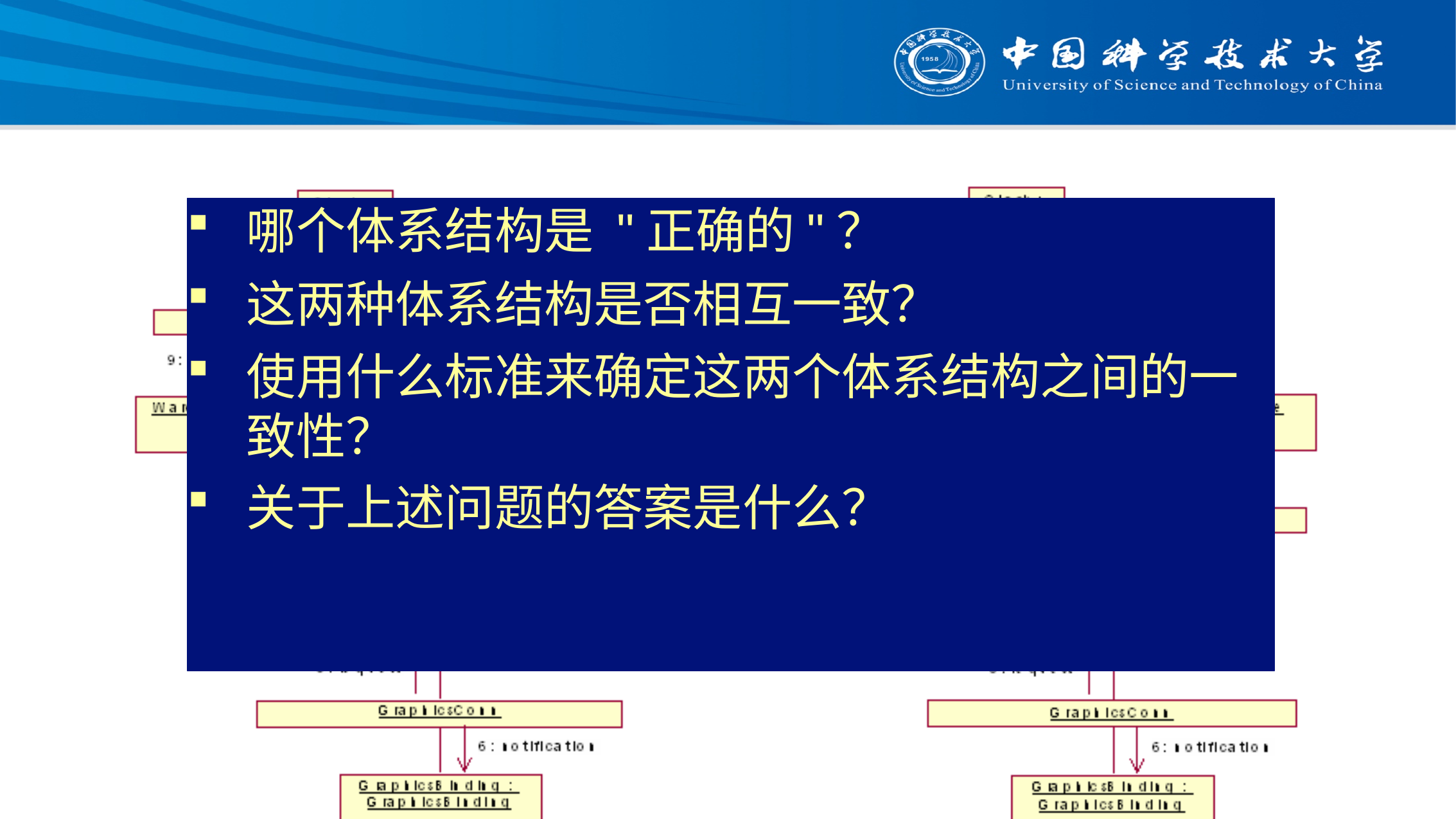

# 规定性与 描述

哪个体系结构是 "正确的"？
这两种体系结构是否相互一致？
使用什么标准来确定这两个体系结构之间的一致性？
关于上述问题的答案是什么？